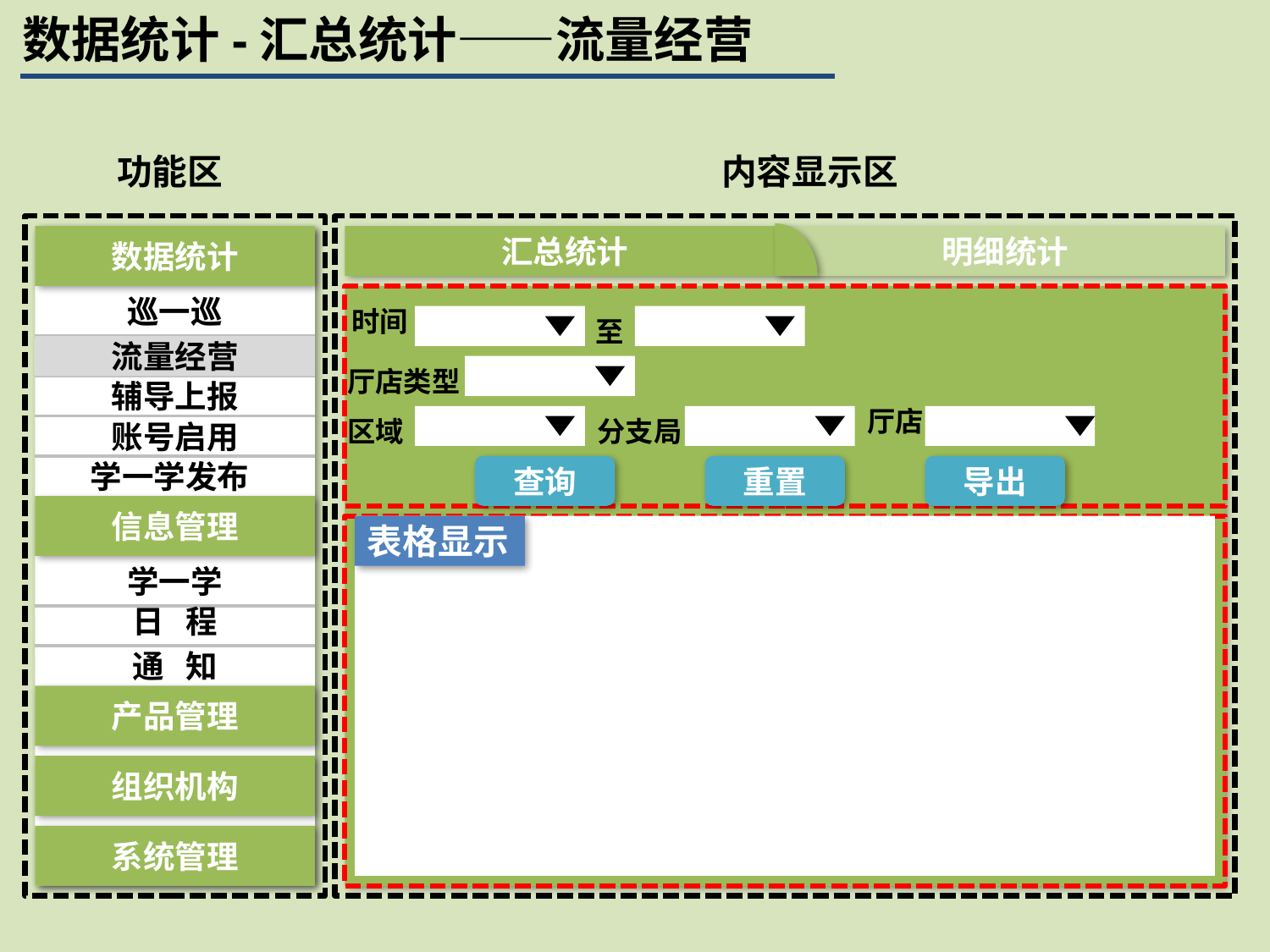

数据统计-汇总统计——流量经营
#
功能区
内容显示区

数据统计
汇总统计

明细统计
巡一巡

时间

至

流量经营
厅店类型

辅导上报
厅店

区域

分支局

账号启用

学一学发布
查询
重置
导出
信息管理

表格显示
学一学
日   程
通   知
产品管理
组织机构
系统管理